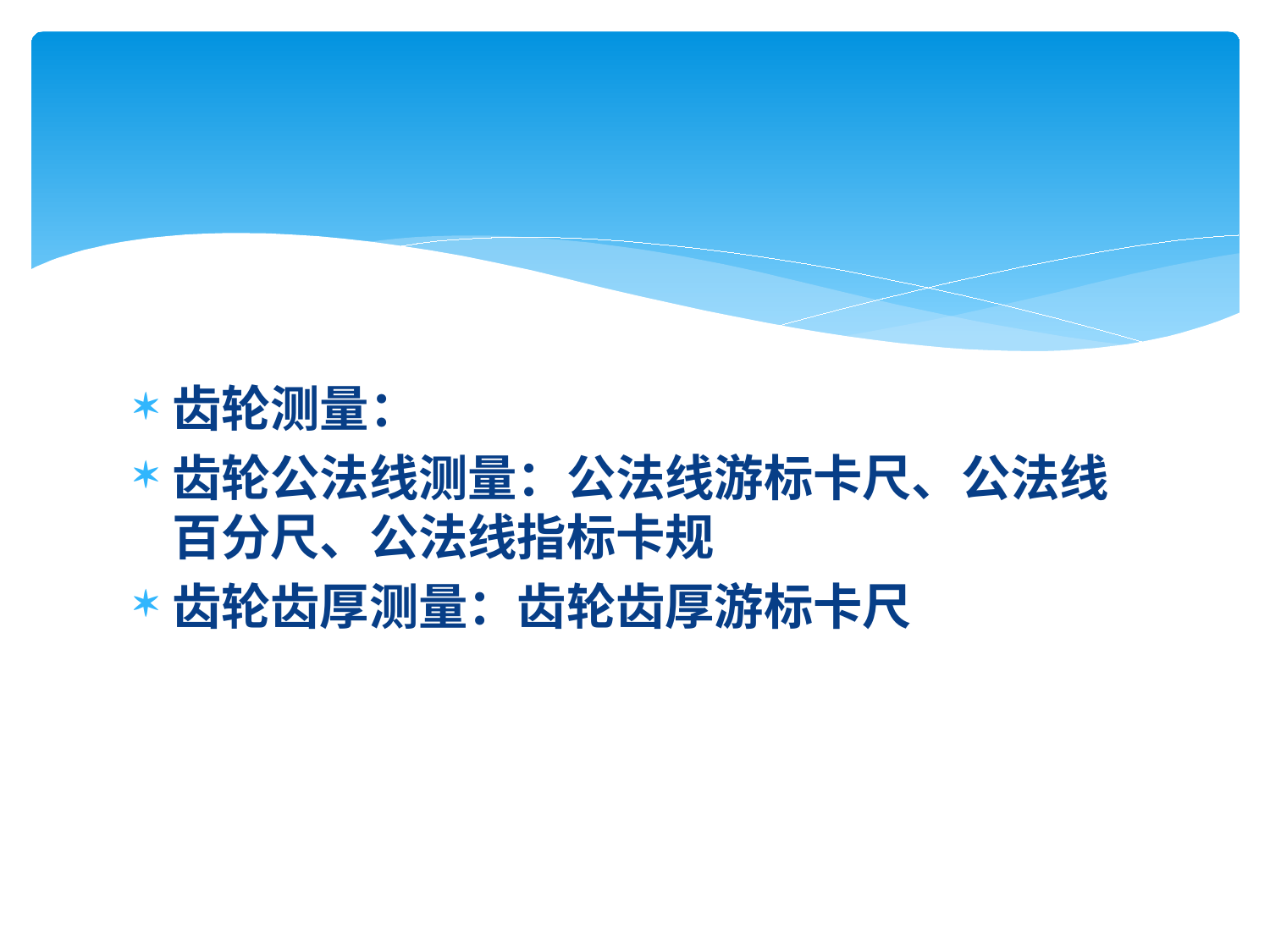

#
齿轮测量：
齿轮公法线测量：公法线游标卡尺、公法线百分尺、公法线指标卡规
齿轮齿厚测量：齿轮齿厚游标卡尺